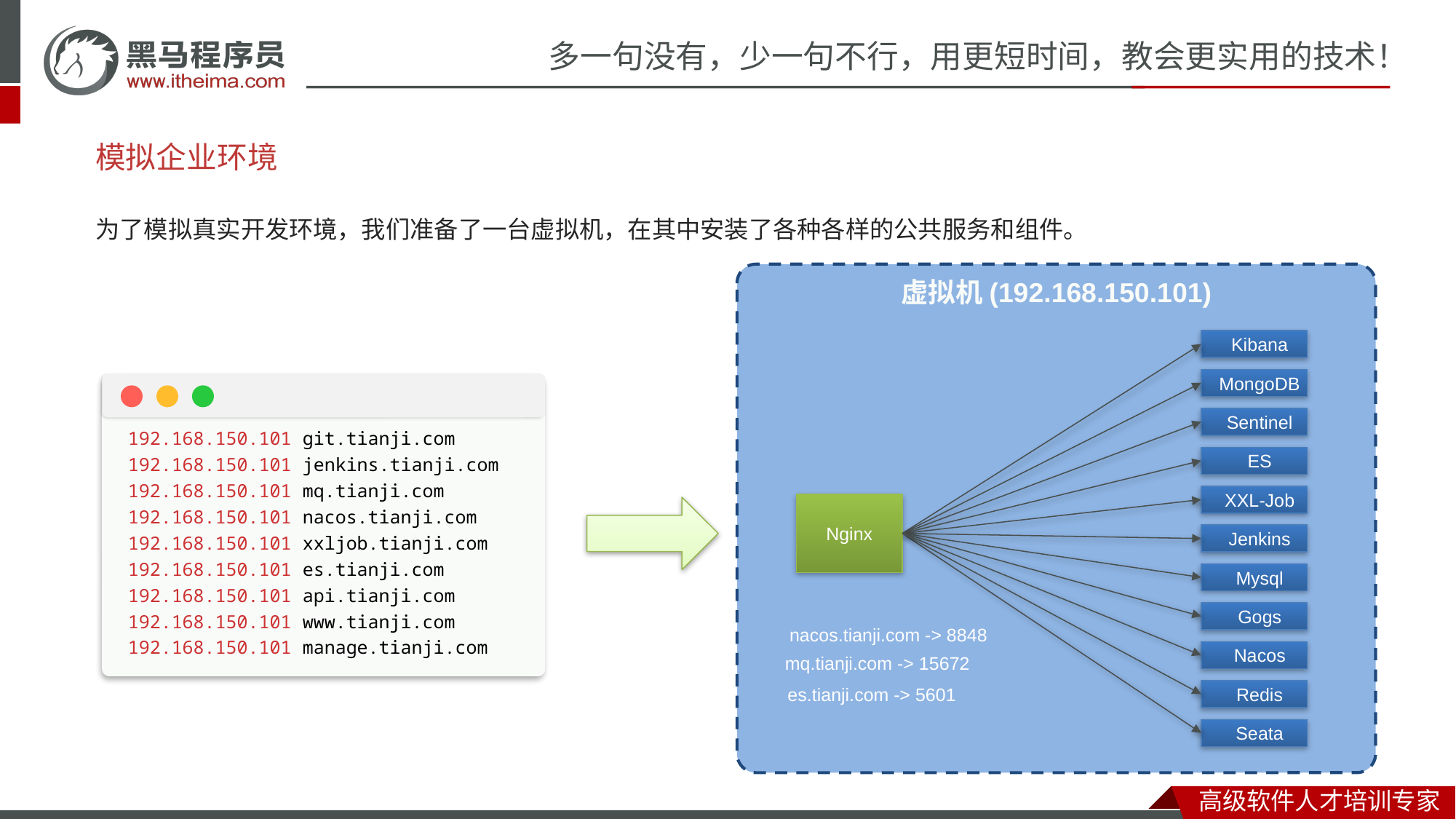

模拟企业环境
为了模拟真实开发环境，我们准备了一台虚拟机，在其中安装了各种各样的公共服务和组件。
虚拟机(192.168.150.101)
Kibana
MongoDB

192.168.150.101 git.tianji.com
192.168.150.101 jenkins.tianji.com
192.168.150.101 mq.tianji.com
192.168.150.101 nacos.tianji.com
192.168.150.101 xxljob.tianji.com
192.168.150.101 es.tianji.com
192.168.150.101 api.tianji.com
192.168.150.101 www.tianji.com
192.168.150.101 manage.tianji.com
Sentinel
ES
XXL-Job
Nginx

Jenkins
Mysql
Gogs
nacos.tianji.com -> 8848
Nacos
mq.tianji.com -> 15672
es.tianji.com -> 5601
Redis
Seata
SwitchHosts下载地址：https://github.com/oldj/SwitchHosts/releases